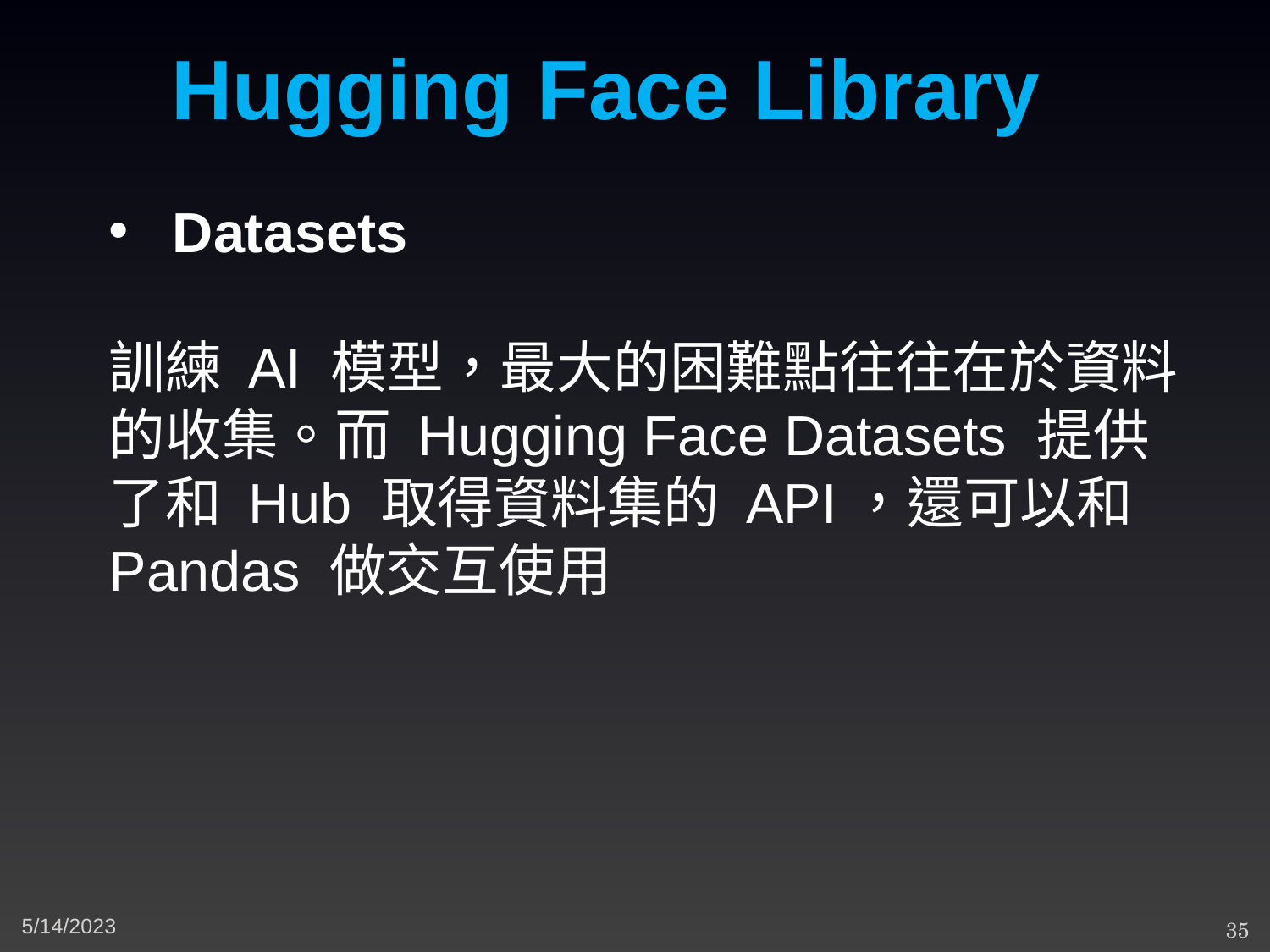

Hugging Face Library
Datasets

訓練 AI 模型，最大的困難點往往在於資料的收集。而 Hugging Face Datasets 提供了和 Hub 取得資料集的 API，還可以和 Pandas 做交互使用

5/14/2023
35